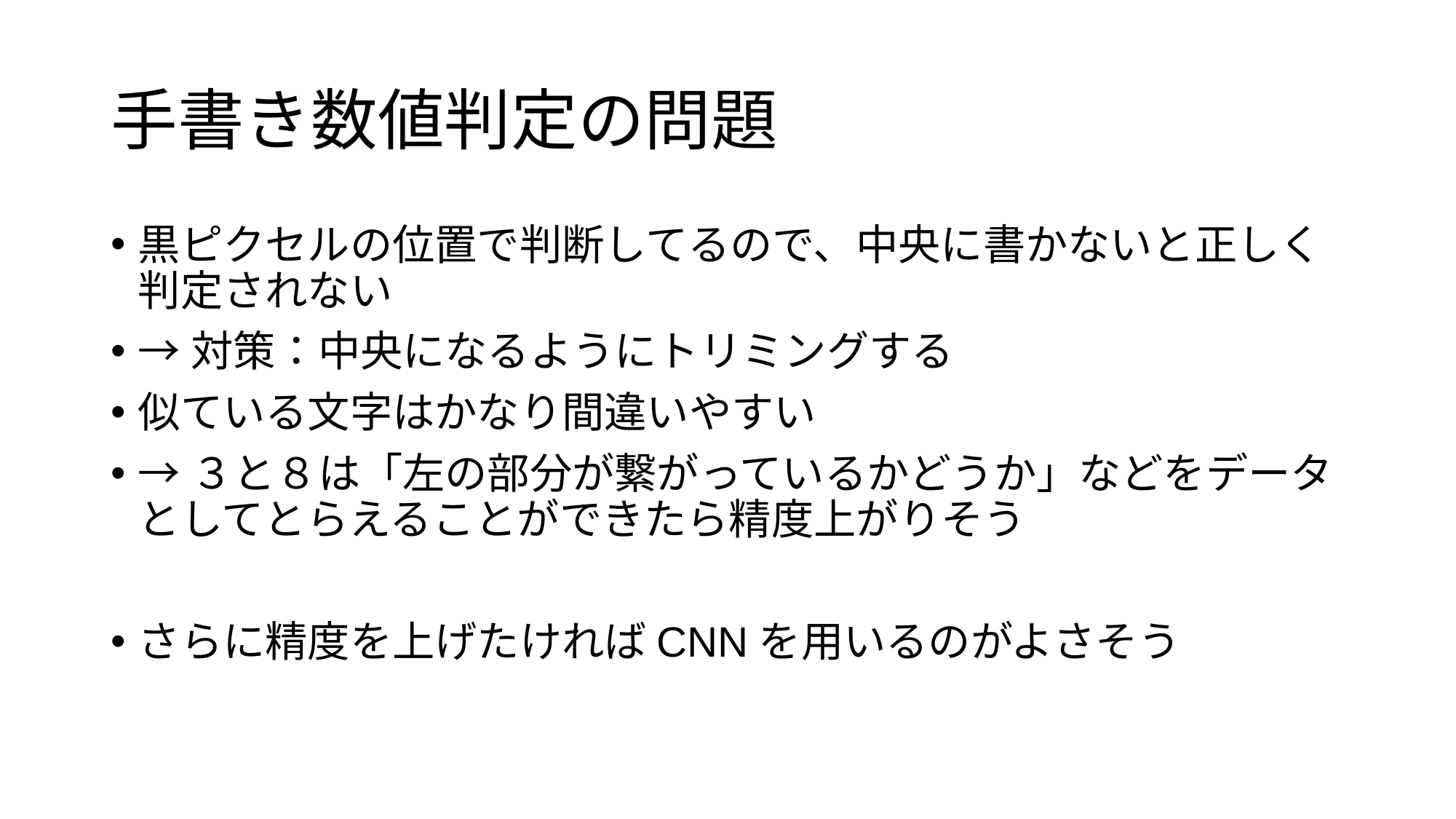

# 手書き数値判定の問題
黒ピクセルの位置で判断してるので、中央に書かないと正しく判定されない
→対策：中央になるようにトリミングする
似ている文字はかなり間違いやすい
→３と８は「左の部分が繋がっているかどうか」などをデータとしてとらえることができたら精度上がりそう

さらに精度を上げたければCNNを用いるのがよさそう